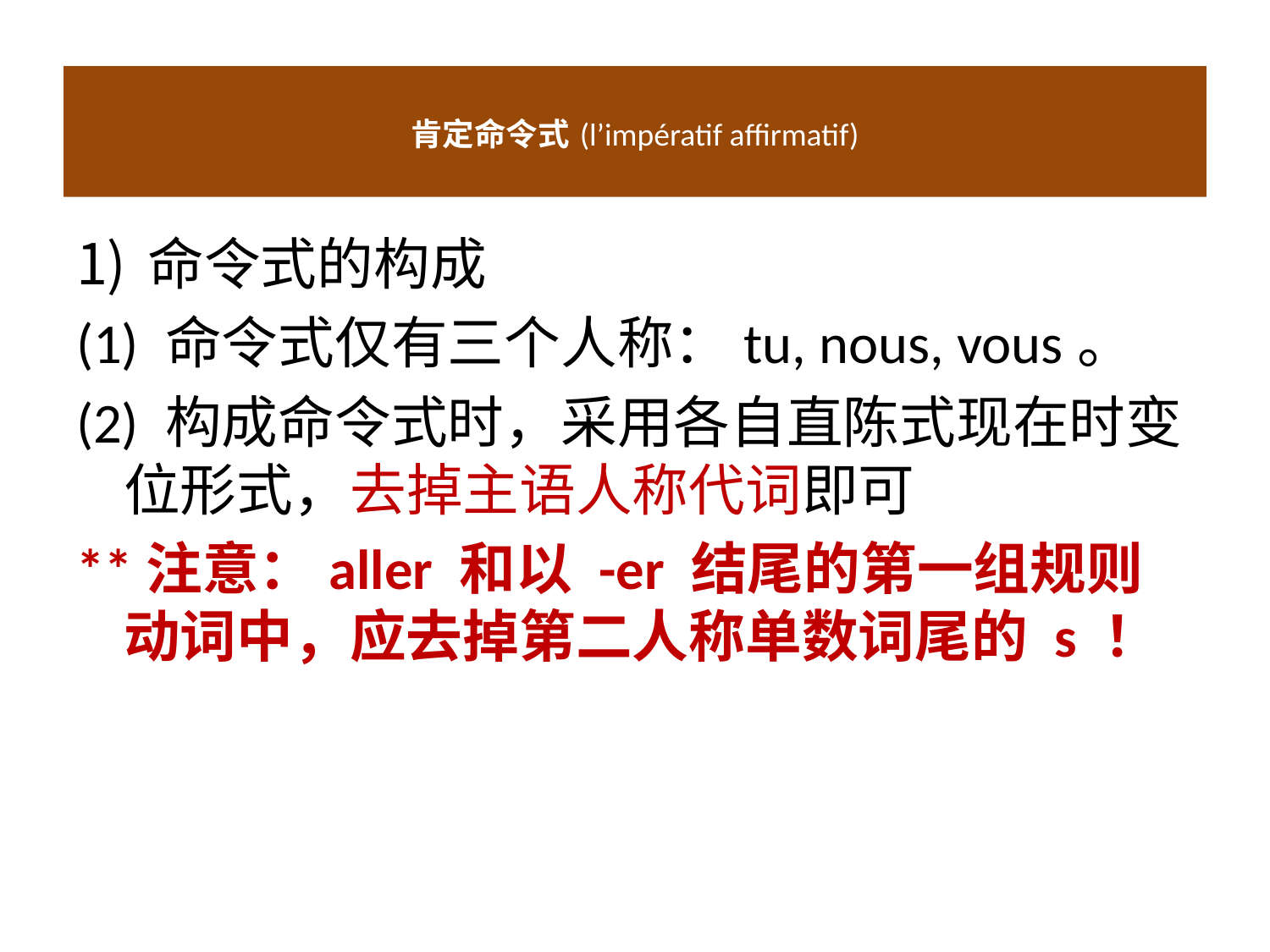

# 肯定命令式 (l’impératif affirmatif)
命令式的构成
(1) 命令式仅有三个人称：tu, nous, vous。
(2) 构成命令式时，采用各自直陈式现在时变位形式，去掉主语人称代词即可
**注意：aller 和以 -er 结尾的第一组规则动词中，应去掉第二人称单数词尾的 s ！